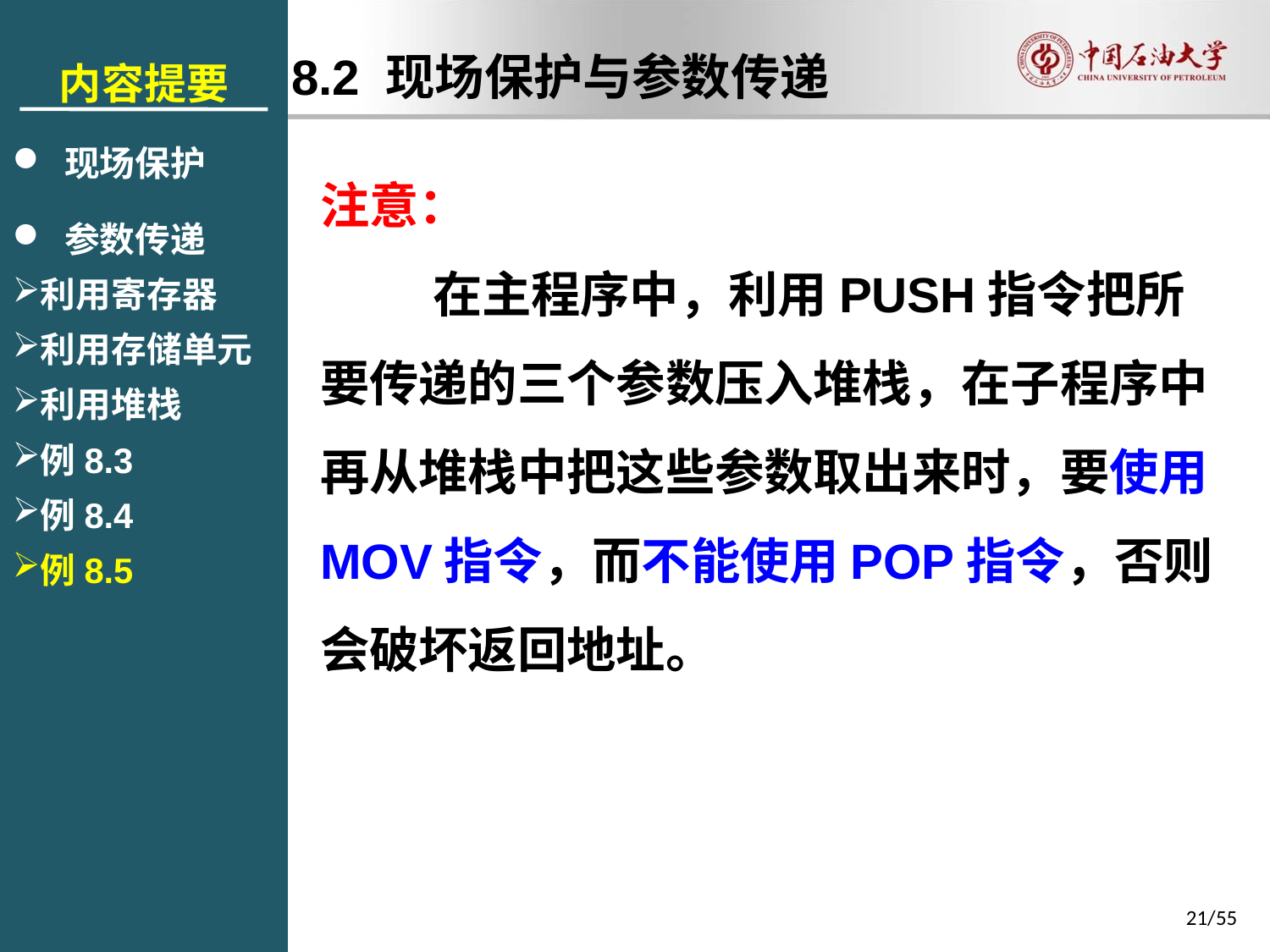

内容提要
 现场保护
 参数传递
利用寄存器
利用存储单元
利用堆栈
例8.3
例8.4
例8.5
8.2 现场保护与参数传递
注意：
在主程序中，利用PUSH指令把所要传递的三个参数压入堆栈，在子程序中再从堆栈中把这些参数取出来时，要使用MOV指令，而不能使用POP指令，否则会破坏返回地址。
21/55